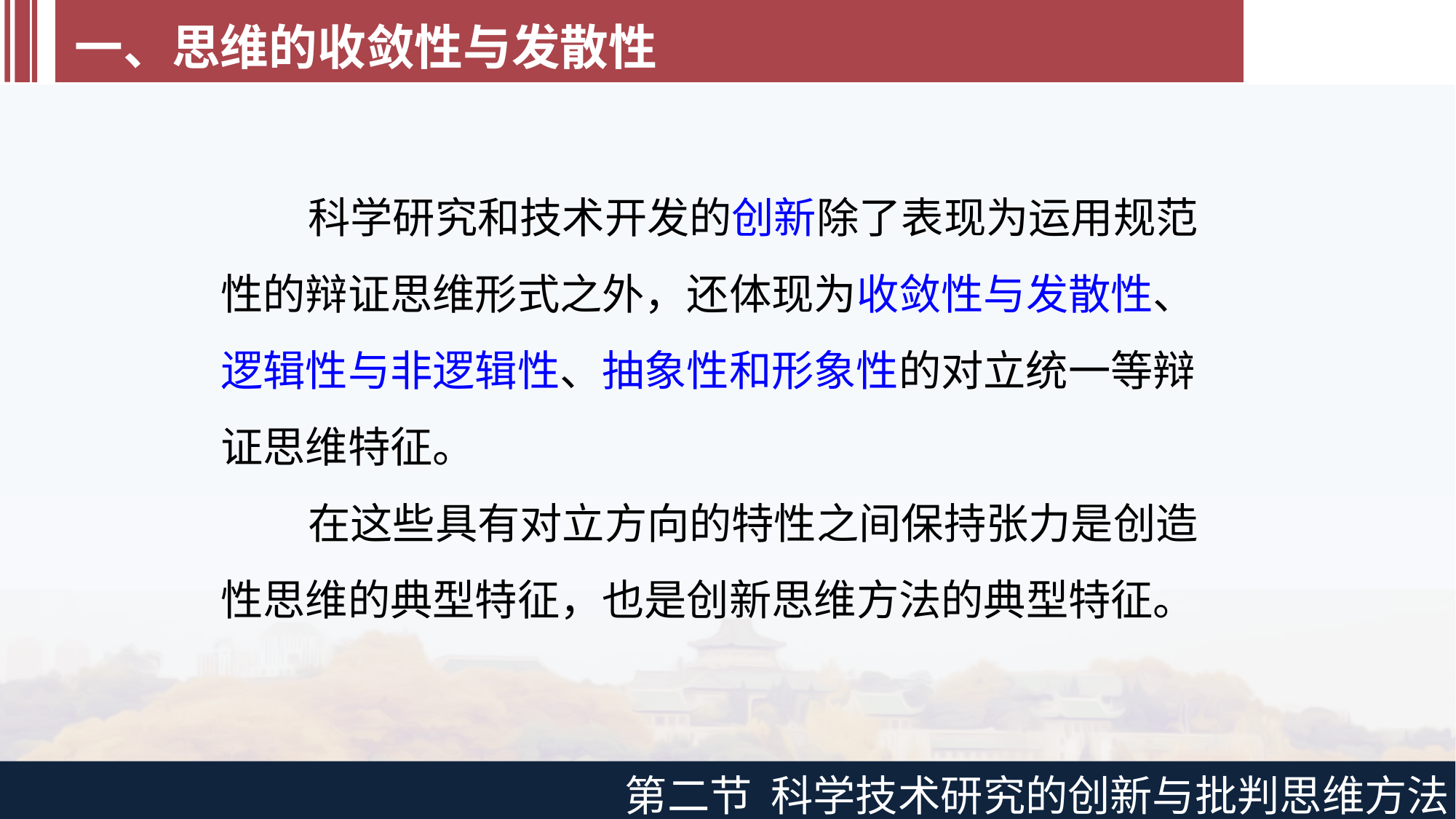

一、思维的收敛性与发散性
科学研究和技术开发的创新除了表现为运用规范性的辩证思维形式之外，还体现为收敛性与发散性、逻辑性与非逻辑性、抽象性和形象性的对立统一等辩证思维特征。
在这些具有对立方向的特性之间保持张力是创造性思维的典型特征，也是创新思维方法的典型特征。
第二节  科学技术研究的创新与批判思维方法